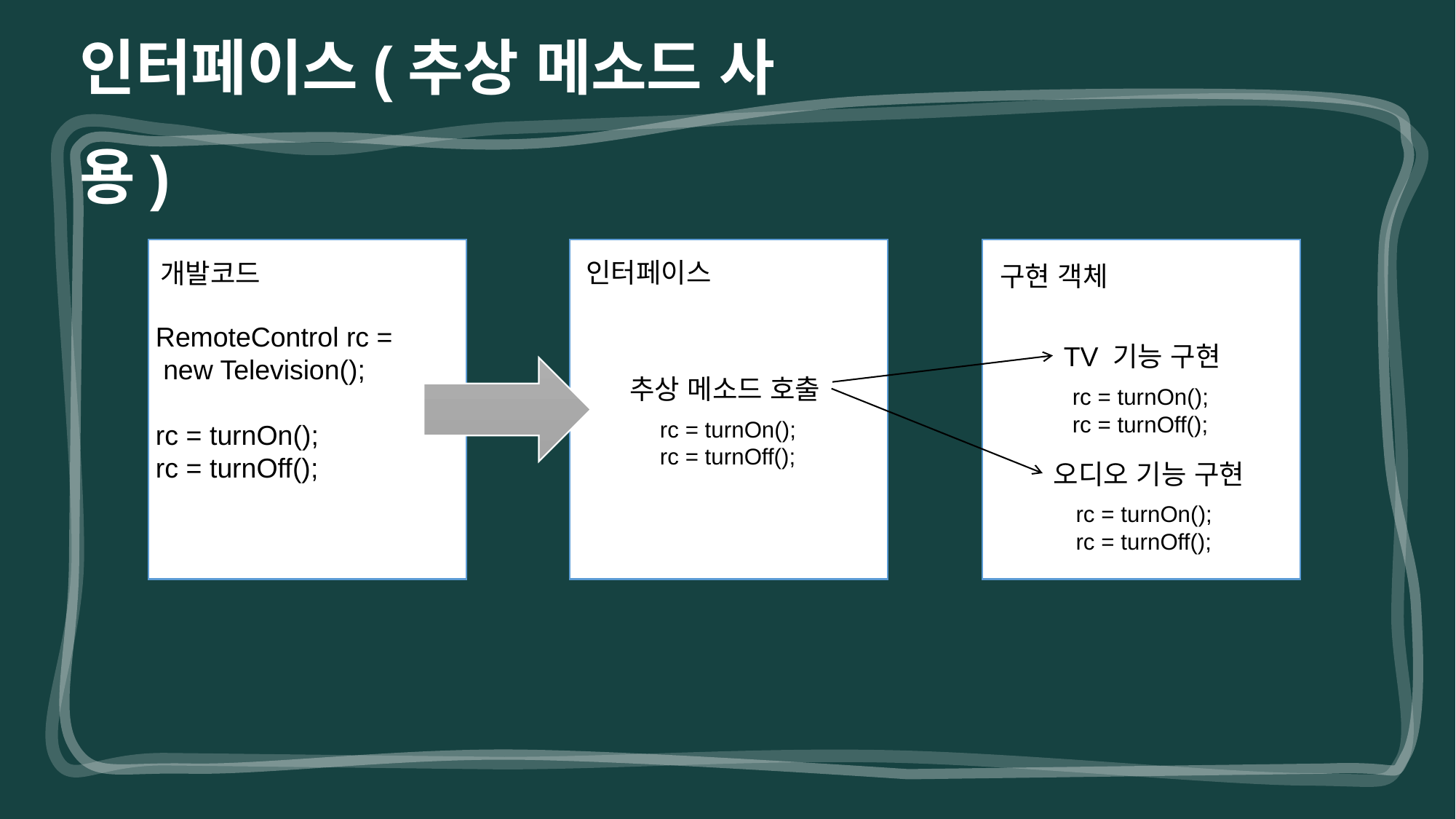

인터페이스(추상 메소드 사용)

인터페이스
개발코드
구현 객체
RemoteControl rc =
 new Television();

rc = turnOn();
rc = turnOff();
TV 기능 구현

추상 메소드 호출
rc = turnOn();
rc = turnOff();
rc = turnOn();
rc = turnOff();
오디오 기능 구현
rc = turnOn();
rc = turnOff();